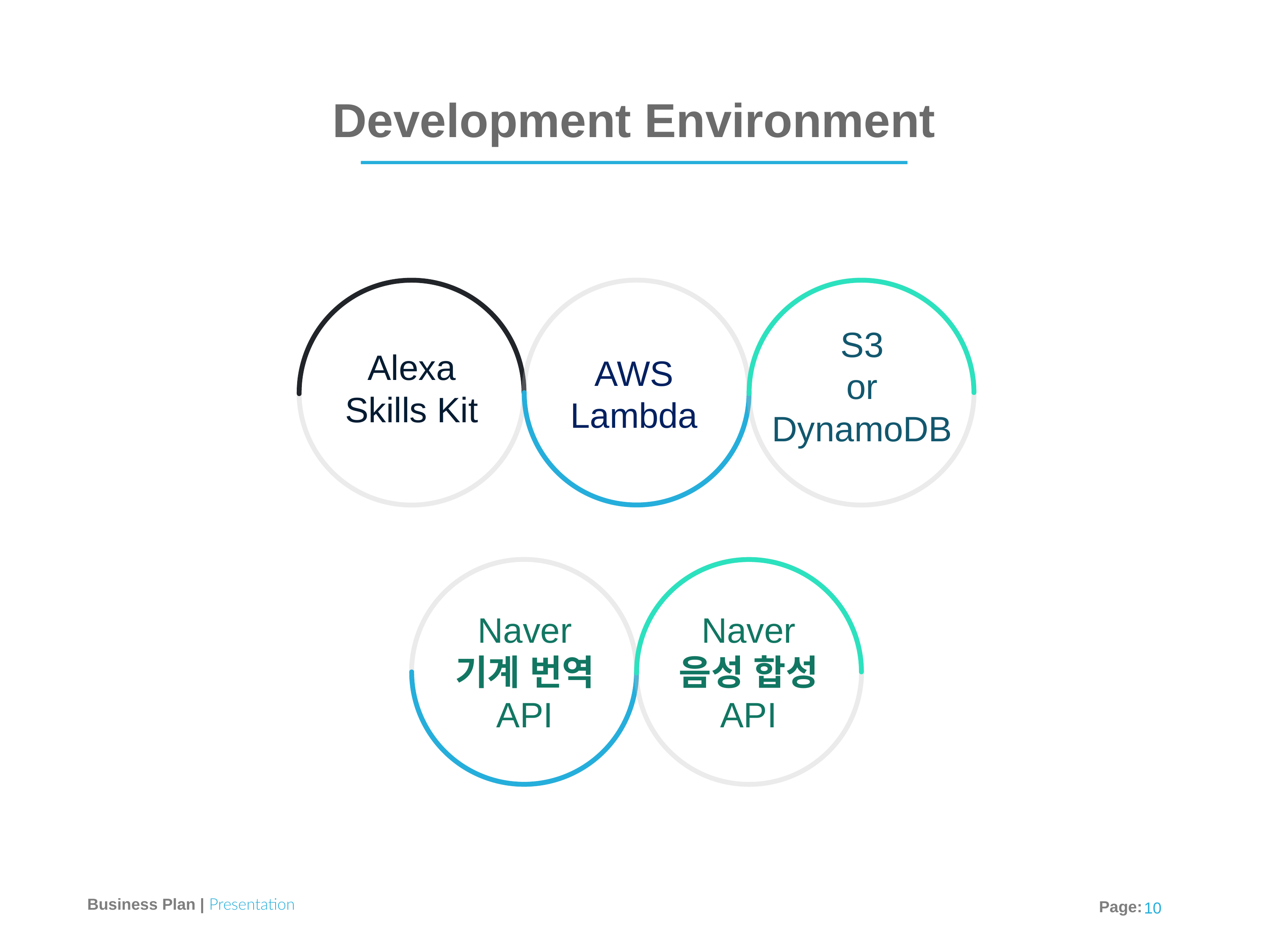

Development Environment

S3
or
DynamoDB

Alexa Skills Kit
AWS Lambda

Naver
기계 번역
API
Naver
음성 합성
API